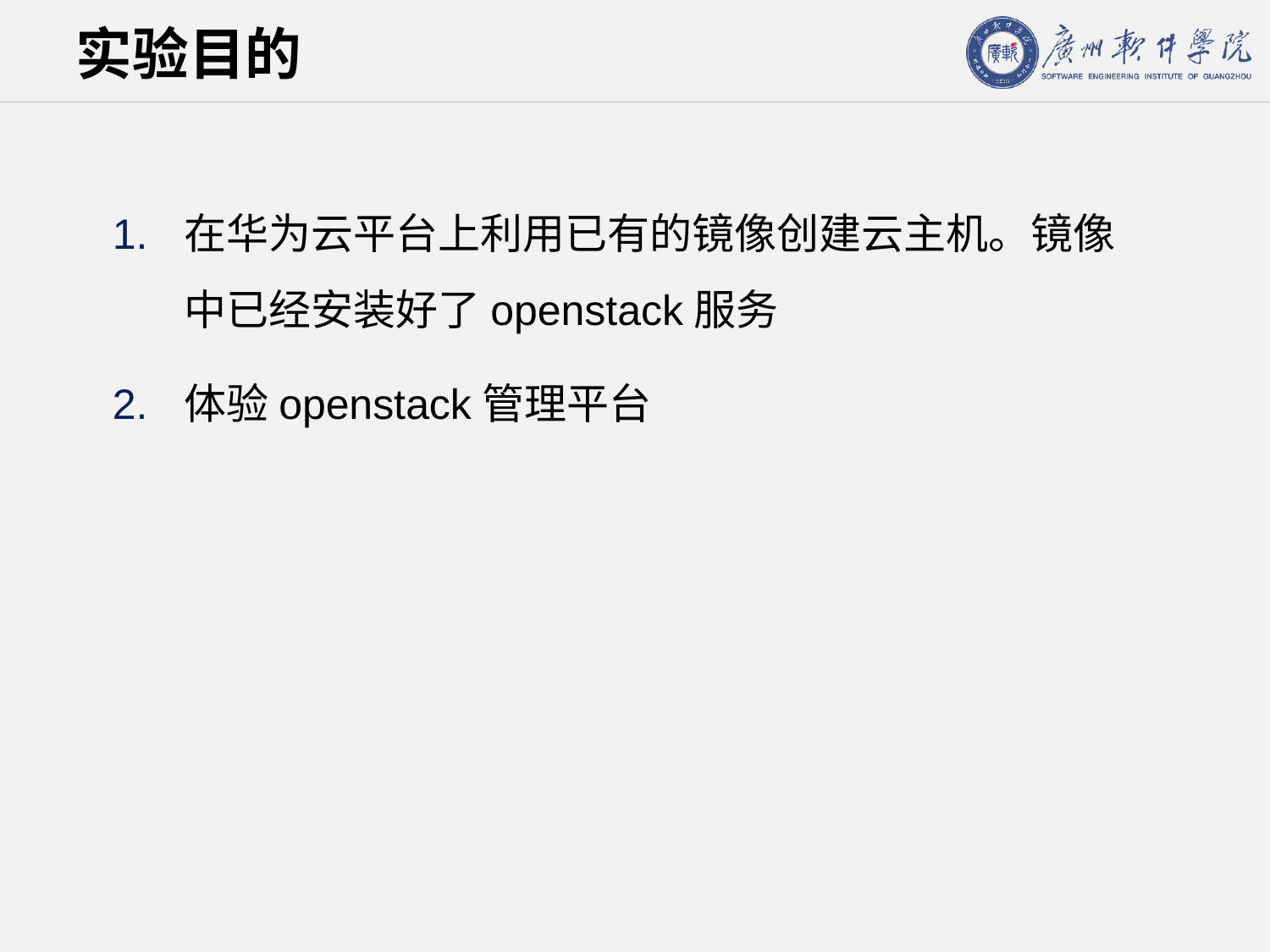

# 实验目的
在华为云平台上利用已有的镜像创建云主机。镜像中已经安装好了openstack服务
体验openstack管理平台